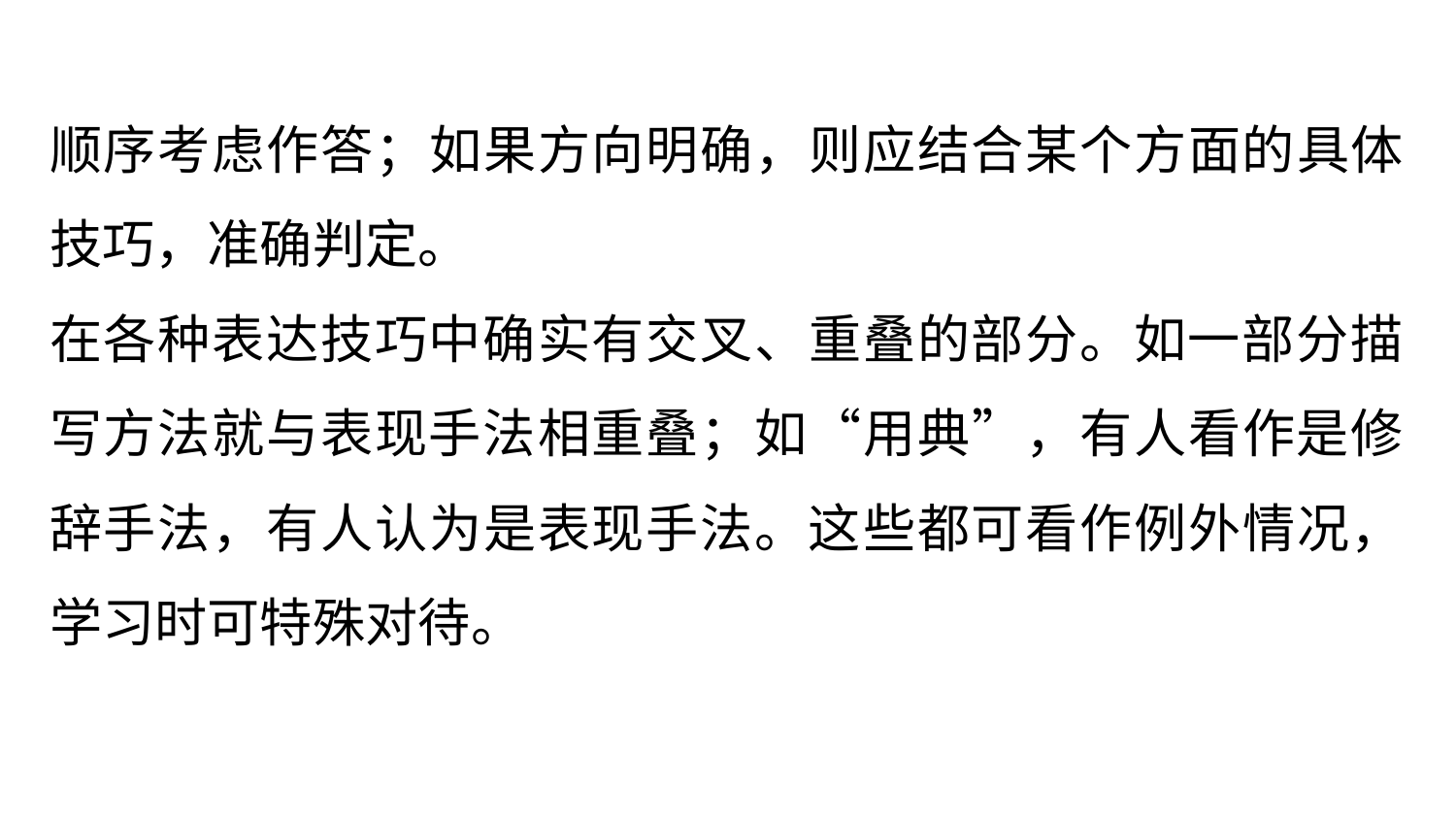

顺序考虑作答；如果方向明确，则应结合某个方面的具体技巧，准确判定。
在各种表达技巧中确实有交叉、重叠的部分。如一部分描写方法就与表现手法相重叠；如“用典”，有人看作是修辞手法，有人认为是表现手法。这些都可看作例外情况，学习时可特殊对待。